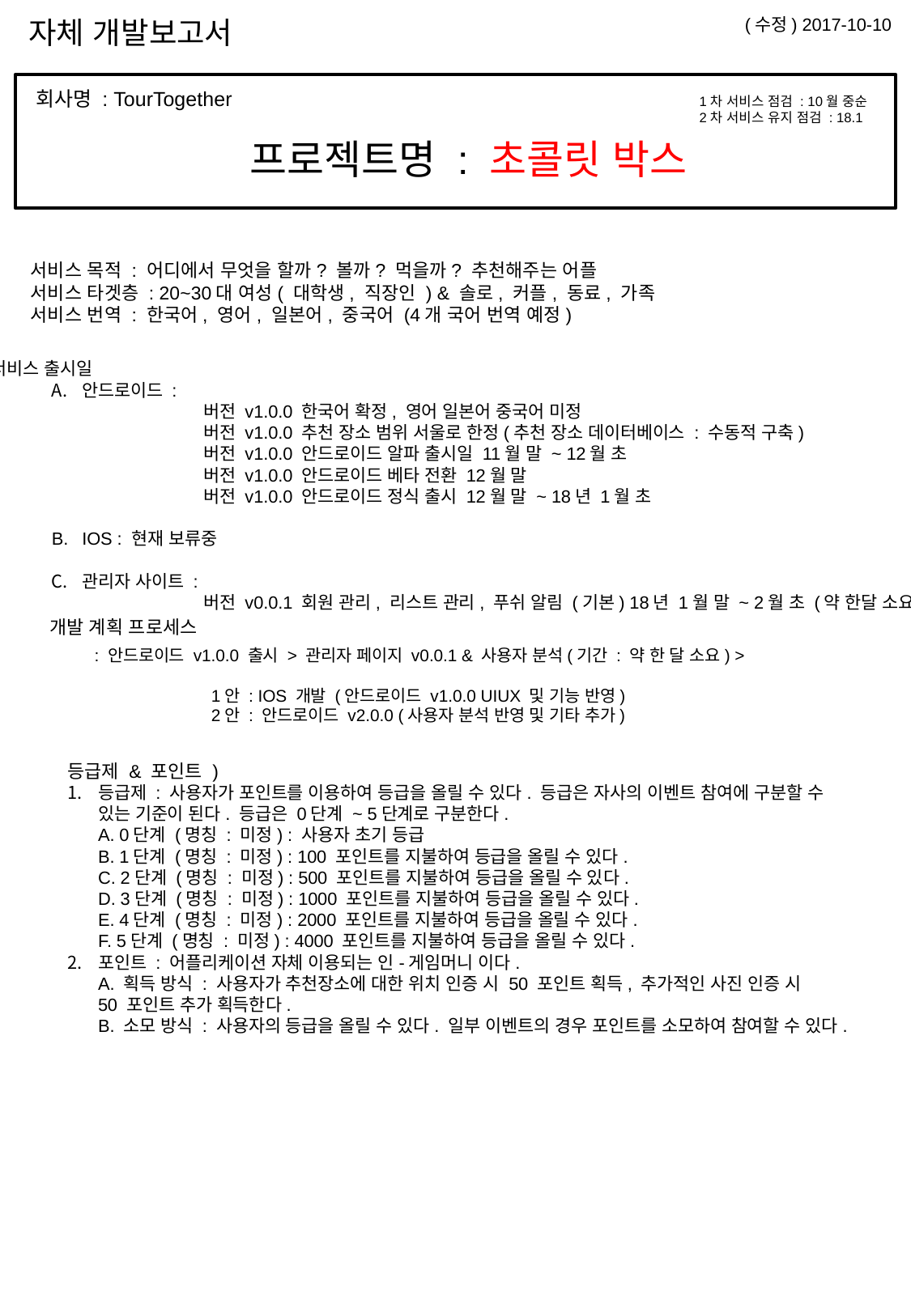

자체 개발보고서
(수정) 2017-10-10

회사명 : TourTogether
1차 서비스 점검 : 10월 중순
2차 서비스 유지 점검 : 18.1
프로젝트명 : 초콜릿 박스
서비스 목적 : 어디에서 무엇을 할까? 볼까? 먹을까? 추천해주는 어플
서비스 타겟층 : 20~30대 여성( 대학생, 직장인 ) & 솔로, 커플, 동료, 가족
서비스 번역 : 한국어, 영어, 일본어, 중국어 (4개 국어 번역 예정)
서비스 출시일
안드로이드 :
	버전 v1.0.0 한국어 확정, 영어 일본어 중국어 미정
	버전 v1.0.0 추천 장소 범위 서울로 한정(추천 장소 데이터베이스 : 수동적 구축)
	버전 v1.0.0 안드로이드 알파 출시일 11월 말 ~ 12월 초
	버전 v1.0.0 안드로이드 베타 전환 12월 말
	버전 v1.0.0 안드로이드 정식 출시 12월 말 ~ 18년 1월 초

IOS : 현재 보류중

관리자 사이트 :
	버전 v0.0.1 회원 관리, 리스트 관리, 푸쉬 알림 (기본) 18년 1월 말 ~ 2월 초 (약 한달 소요)
개발 계획 프로세스
 : 안드로이드 v1.0.0 출시 > 관리자 페이지 v0.0.1 & 사용자 분석(기간 : 약 한 달 소요) >

	1안 : IOS 개발 (안드로이드 v1.0.0 UIUX 및 기능 반영)
	2안 : 안드로이드 v2.0.0 (사용자 분석 반영 및 기타 추가)
등급제 & 포인트 )
등급제 : 사용자가 포인트를 이용하여 등급을 올릴 수 있다. 등급은 자사의 이벤트 참여에 구분할 수
있는 기준이 된다. 등급은 0단계 ~ 5단계로 구분한다.
A. 0단계 (명칭 : 미정) : 사용자 초기 등급
B. 1단계 (명칭 : 미정) : 100 포인트를 지불하여 등급을 올릴 수 있다.
C. 2단계 (명칭 : 미정) : 500 포인트를 지불하여 등급을 올릴 수 있다.
D. 3단계 (명칭 : 미정) : 1000 포인트를 지불하여 등급을 올릴 수 있다.
E. 4단계 (명칭 : 미정) : 2000 포인트를 지불하여 등급을 올릴 수 있다.
F. 5단계 (명칭 : 미정) : 4000 포인트를 지불하여 등급을 올릴 수 있다.
포인트 : 어플리케이션 자체 이용되는 인-게임머니 이다.
A. 획득 방식 : 사용자가 추천장소에 대한 위치 인증 시 50 포인트 획득, 추가적인 사진 인증 시
50 포인트 추가 획득한다.
B. 소모 방식 : 사용자의 등급을 올릴 수 있다. 일부 이벤트의 경우 포인트를 소모하여 참여할 수 있다.